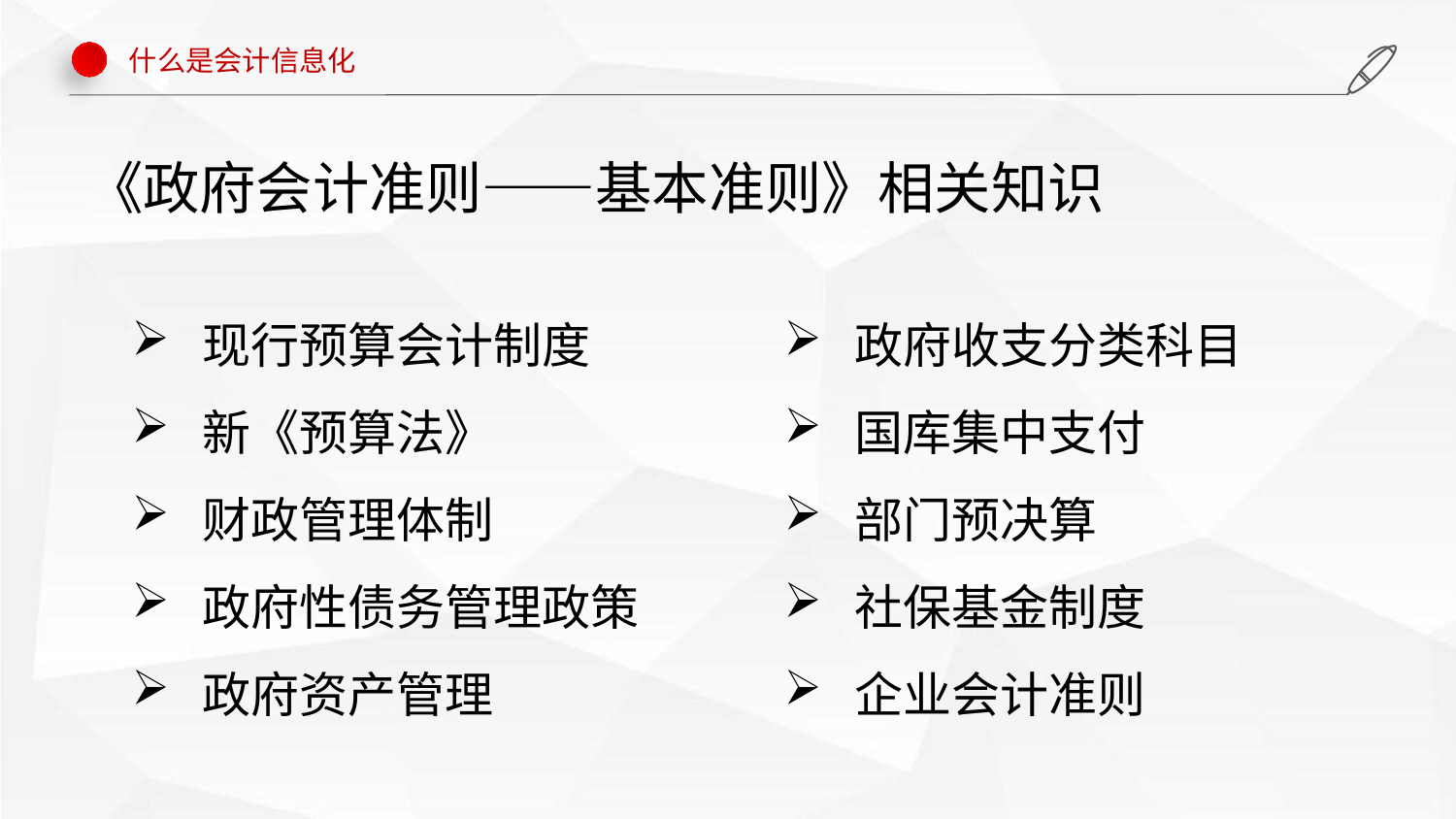

什么是会计信息化

《政府会计准则——基本准则》相关知识
现行预算会计制度
新《预算法》
财政管理体制
政府性债务管理政策
政府资产管理
政府收支分类科目
国库集中支付
部门预决算
社保基金制度
企业会计准则